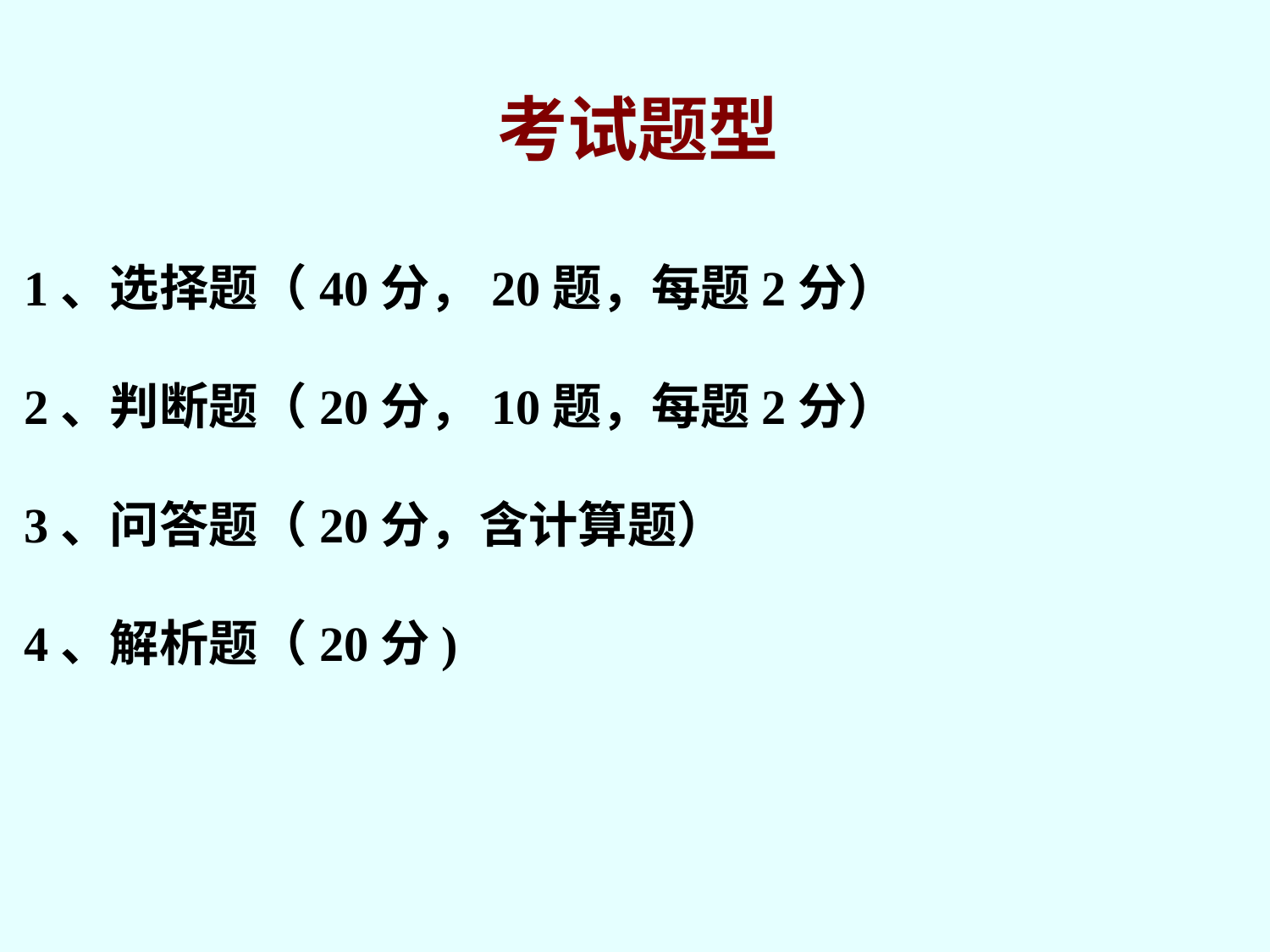

考试题型
1、选择题（40分，20题，每题2分）
2、判断题（20分，10题，每题2分）
3、问答题（20分，含计算题）
4、解析题（20分)